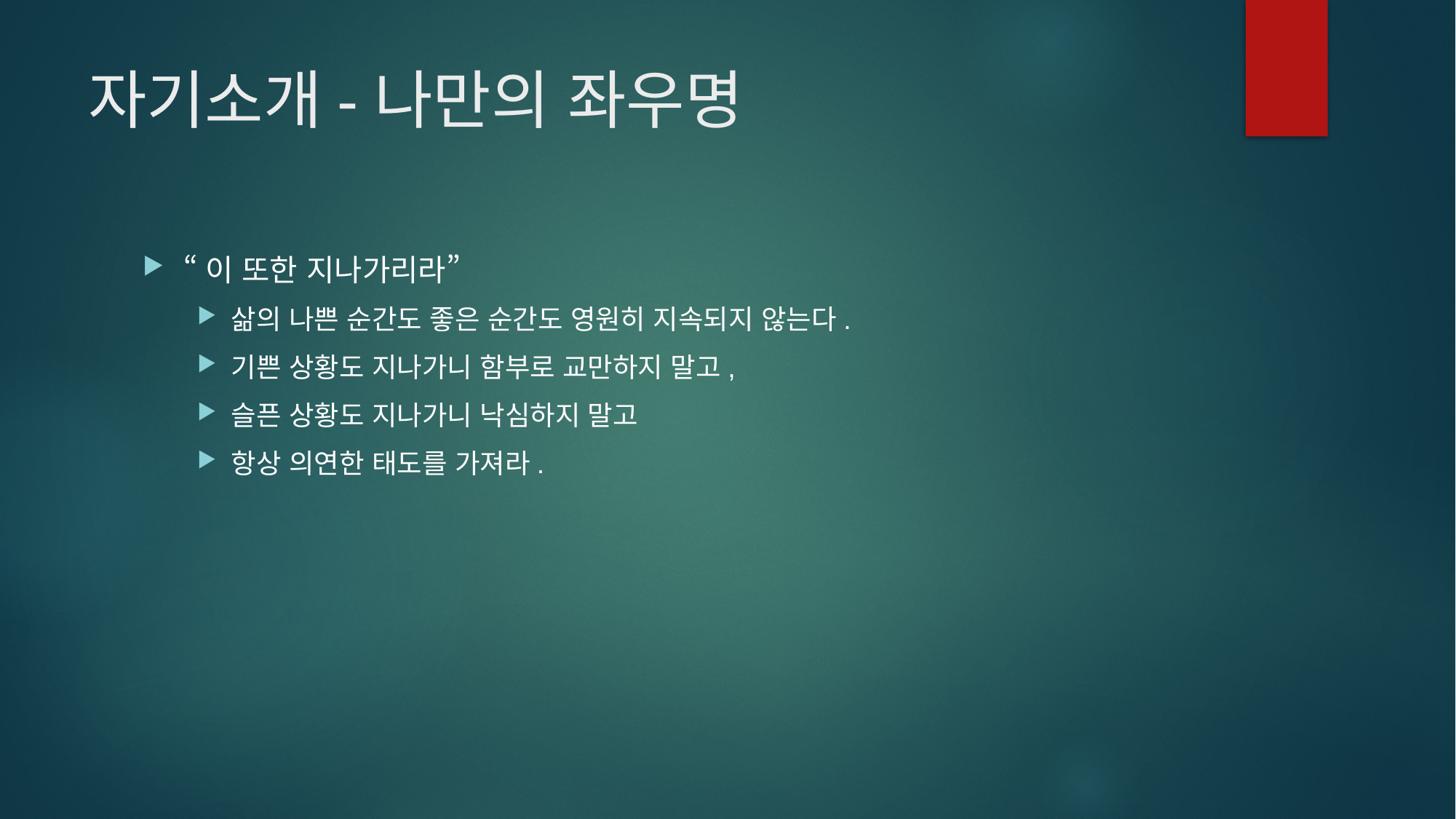

# 자기소개-나만의 좌우명
“이 또한 지나가리라”
삶의 나쁜 순간도 좋은 순간도 영원히 지속되지 않는다.
기쁜 상황도 지나가니 함부로 교만하지 말고,
슬픈 상황도 지나가니 낙심하지 말고
항상 의연한 태도를 가져라.